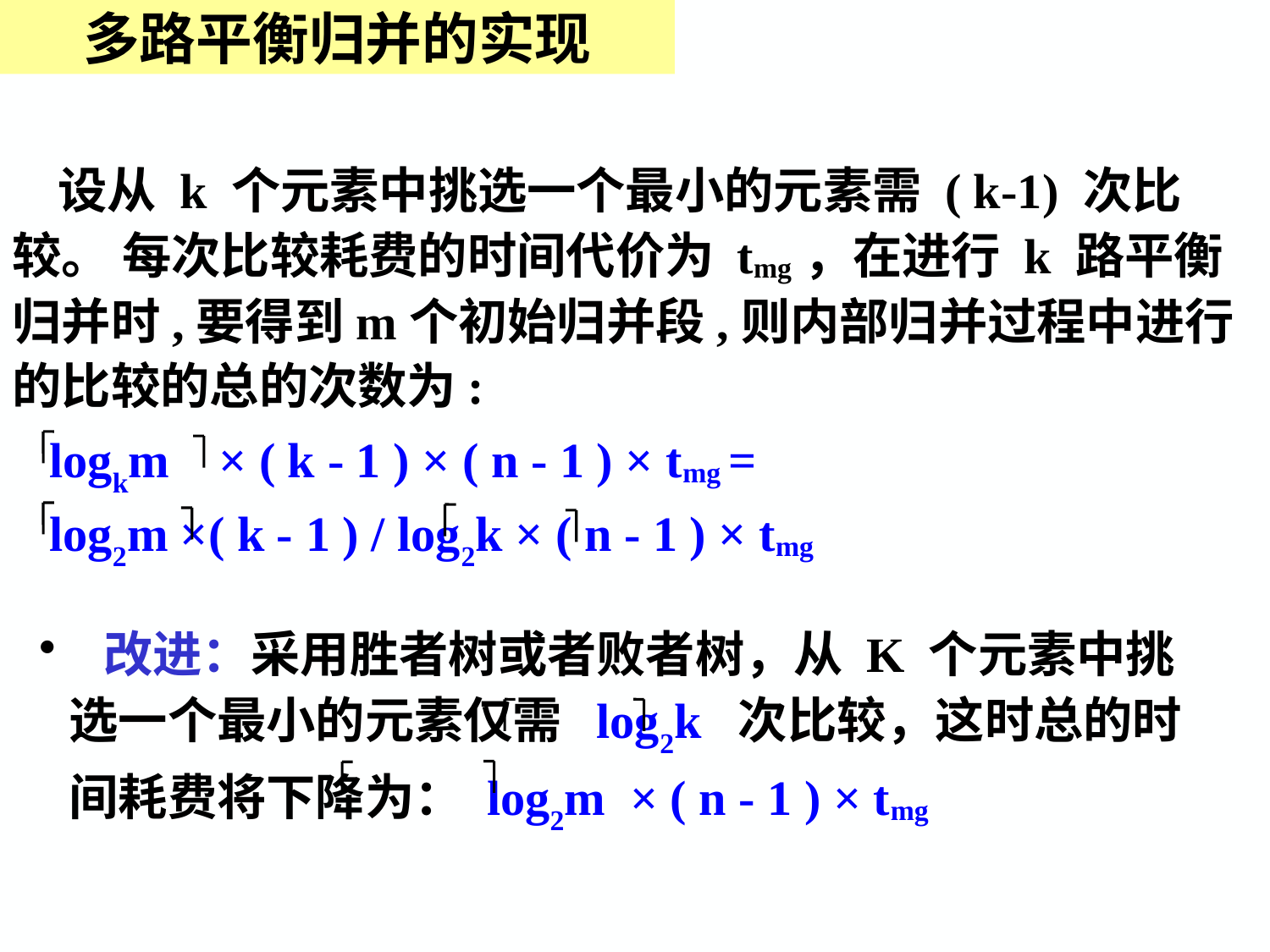

多路平衡归并的实现
   设从 k 个元素中挑选一个最小的元素需 ( k-1) 次比较。 每次比较耗费的时间代价为 tmg，在进行 k 路平衡归并时,要得到m个初始归并段,则内部归并过程中进行的比较的总的次数为:
   logkm    × ( k - 1 ) × ( n - 1 ) × tmg =
   log2m ×( k - 1 ) / log2k × ( n - 1 ) × tmg

  改进：采用胜者树或者败者树，从 K 个元素中挑选一个最小的元素仅需  log2k  次比较，这时总的时间耗费将下降为： log2m  × ( n - 1 ) × tmg